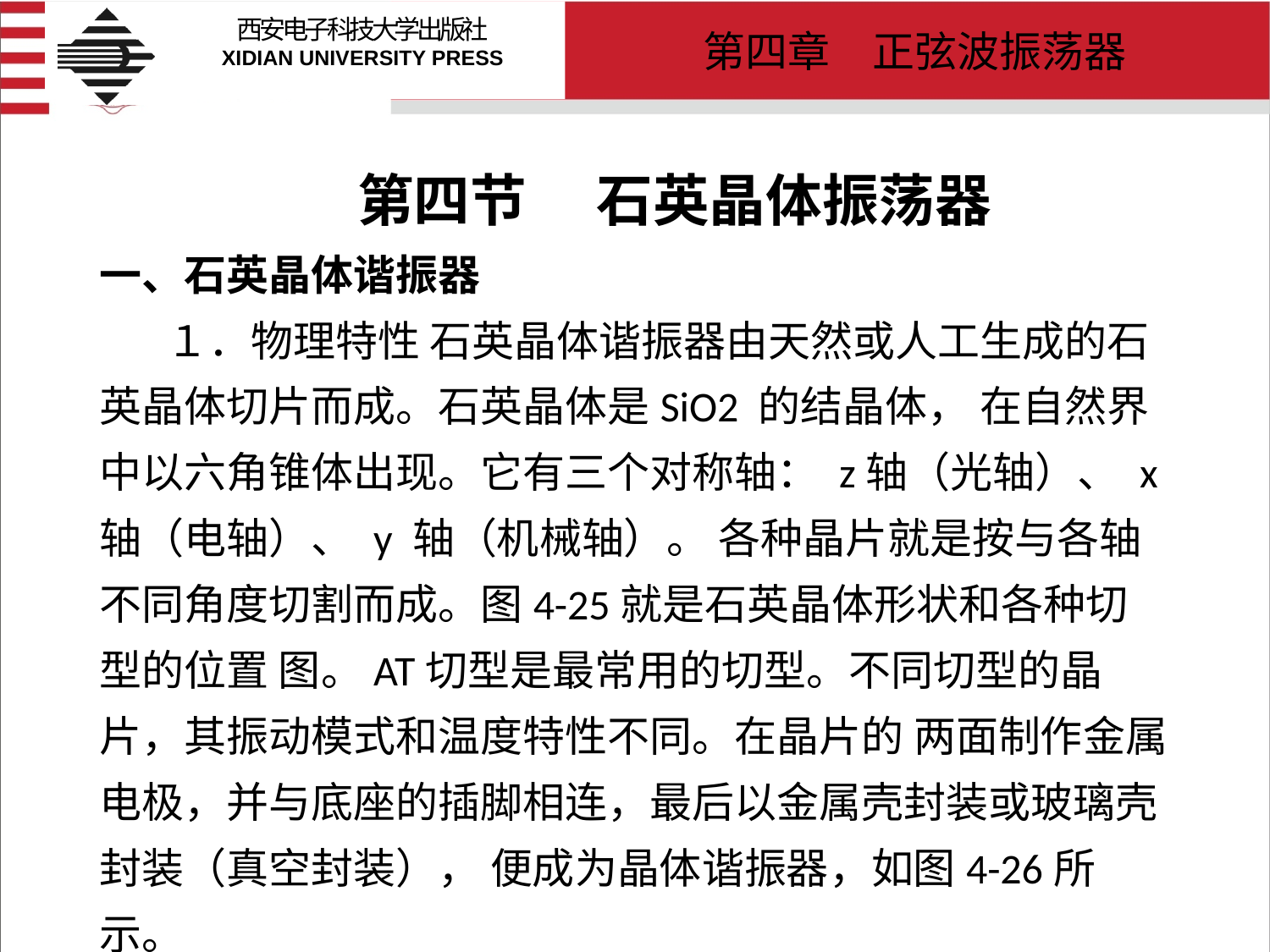

# 第四节　 石英晶体振荡器 一、石英晶体谐振器 １．物理特性 石英晶体谐振器由天然或人工生成的石英晶体切片而成。石英晶体是SiO2 的结晶体， 在自然界中以六角锥体出现。它有三个对称轴： z轴（光轴）、 x 轴（电轴）、 y 轴（机械轴）。 各种晶片就是按与各轴不同角度切割而成。图4-25就是石英晶体形状和各种切型的位置 图。AT切型是最常用的切型。不同切型的晶片，其振动模式和温度特性不同。在晶片的 两面制作金属电极，并与底座的插脚相连，最后以金属壳封装或玻璃壳封装（真空封装）， 便成为晶体谐振器，如图4-26所示。